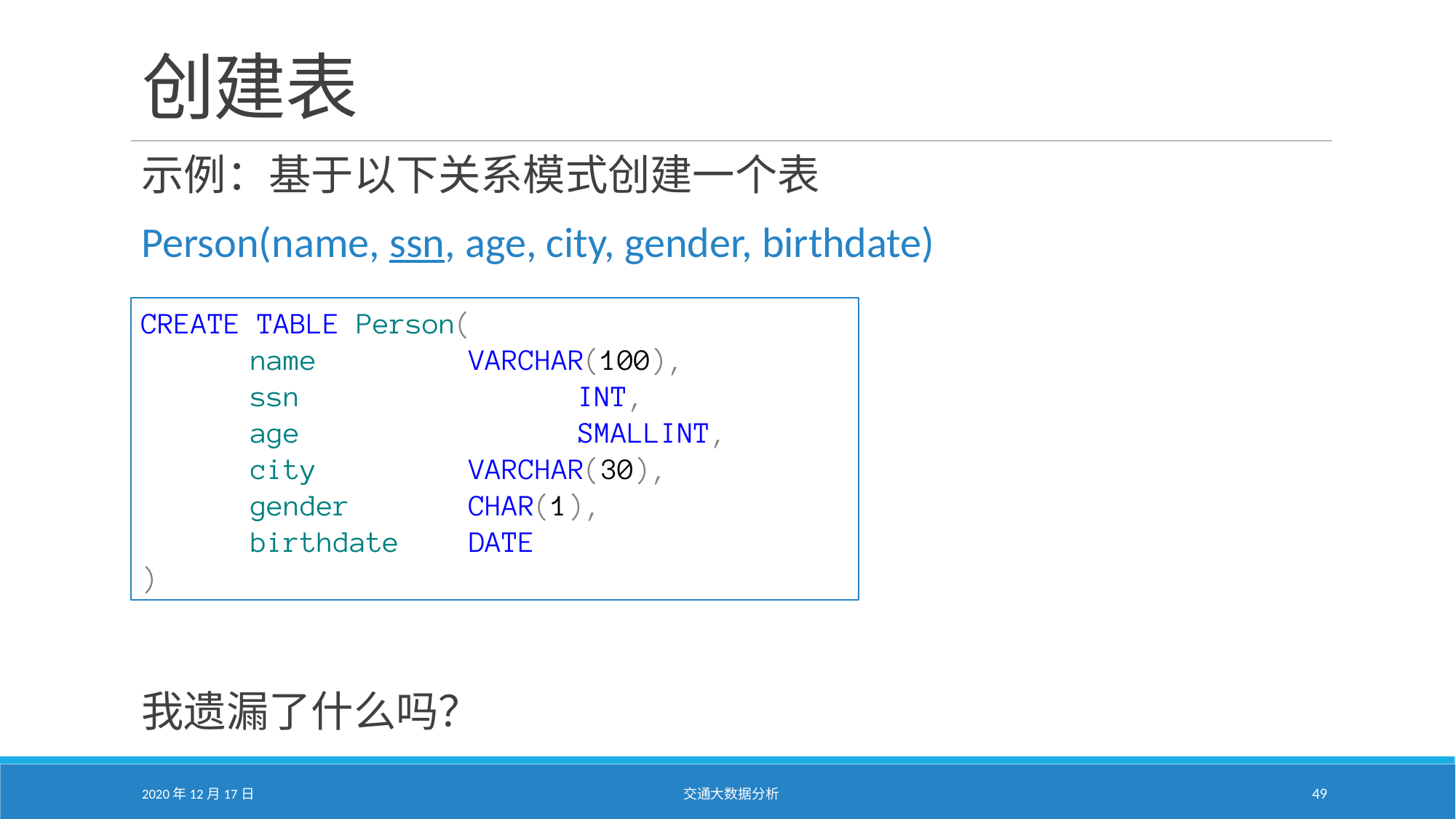

# 创建表
示例：基于以下关系模式创建一个表
Person(name, ssn, age, city, gender, birthdate)

我遗漏了什么吗？
CREATE TABLE Person(
	name		VARCHAR(100),
	ssn			INT,
	age			SMALLINT,
	city		VARCHAR(30),
	gender		CHAR(1),
	birthdate	DATE
)
2020年12月17日
交通大数据分析
49